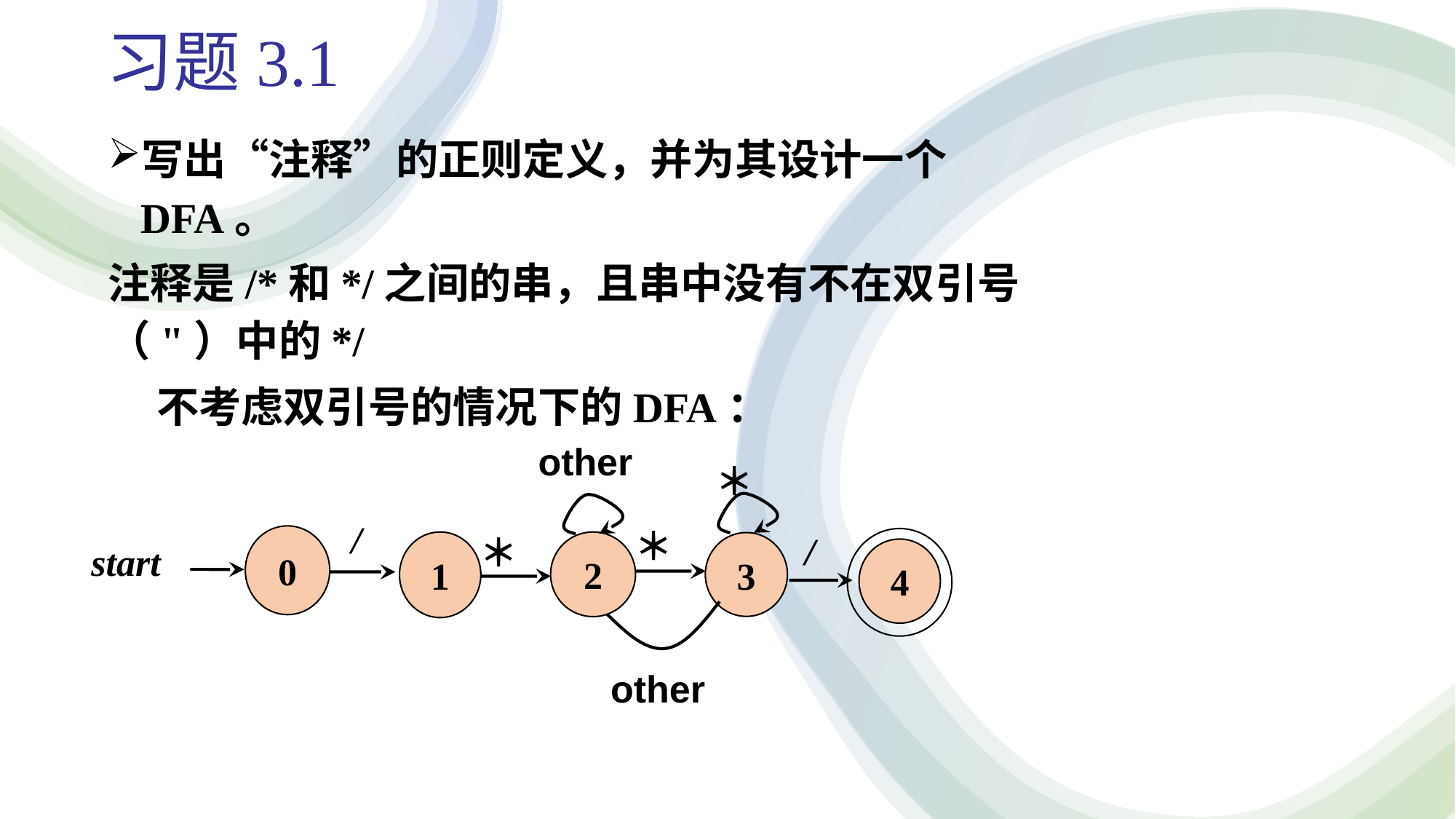

习题3.1
写出“注释”的正则定义，并为其设计一个DFA。
注释是/*和*/之间的串，且串中没有不在双引号（"）中的*/
    不考虑双引号的情况下的DFA：

other

2

/
1

＊
＊

＊
3

other
0
start

/
4